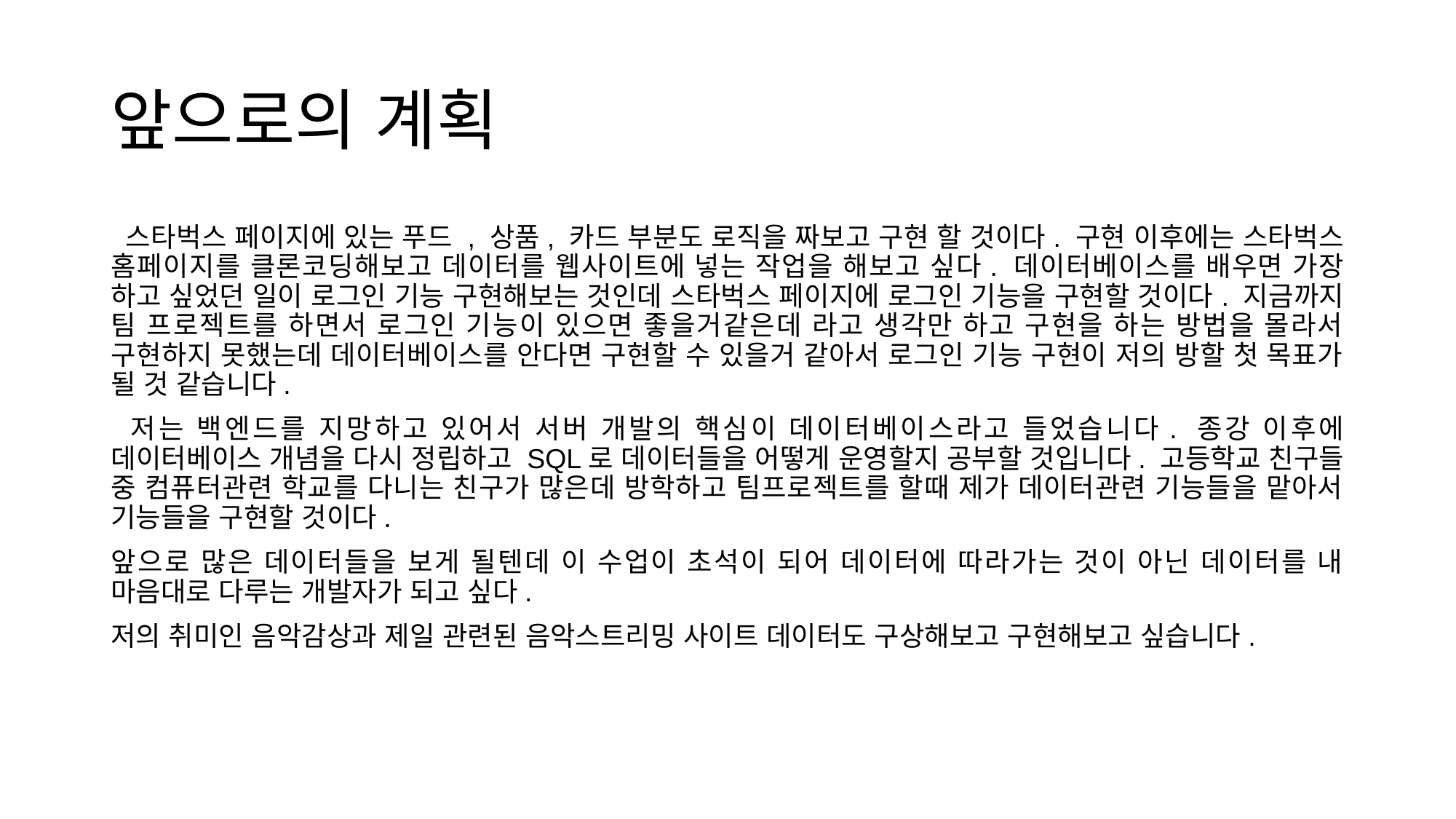

# 앞으로의 계획
 스타벅스 페이지에 있는 푸드 , 상품, 카드 부분도 로직을 짜보고 구현 할 것이다. 구현 이후에는 스타벅스 홈페이지를 클론코딩해보고 데이터를 웹사이트에 넣는 작업을 해보고 싶다. 데이터베이스를 배우면 가장 하고 싶었던 일이 로그인 기능 구현해보는 것인데 스타벅스 페이지에 로그인 기능을 구현할 것이다. 지금까지 팀 프로젝트를 하면서 로그인 기능이 있으면 좋을거같은데 라고 생각만 하고 구현을 하는 방법을 몰라서 구현하지 못했는데 데이터베이스를 안다면 구현할 수 있을거 같아서 로그인 기능 구현이 저의 방할 첫 목표가 될 것 같습니다.
 저는 백엔드를 지망하고 있어서 서버 개발의 핵심이 데이터베이스라고 들었습니다. 종강 이후에 데이터베이스 개념을 다시 정립하고 SQL로 데이터들을 어떻게 운영할지 공부할 것입니다. 고등학교 친구들 중 컴퓨터관련 학교를 다니는 친구가 많은데 방학하고 팀프로젝트를 할때 제가 데이터관련 기능들을 맡아서 기능들을 구현할 것이다.
앞으로 많은 데이터들을 보게 될텐데 이 수업이 초석이 되어 데이터에 따라가는 것이 아닌 데이터를 내 마음대로 다루는 개발자가 되고 싶다.
저의 취미인 음악감상과 제일 관련된 음악스트리밍 사이트 데이터도 구상해보고 구현해보고 싶습니다.